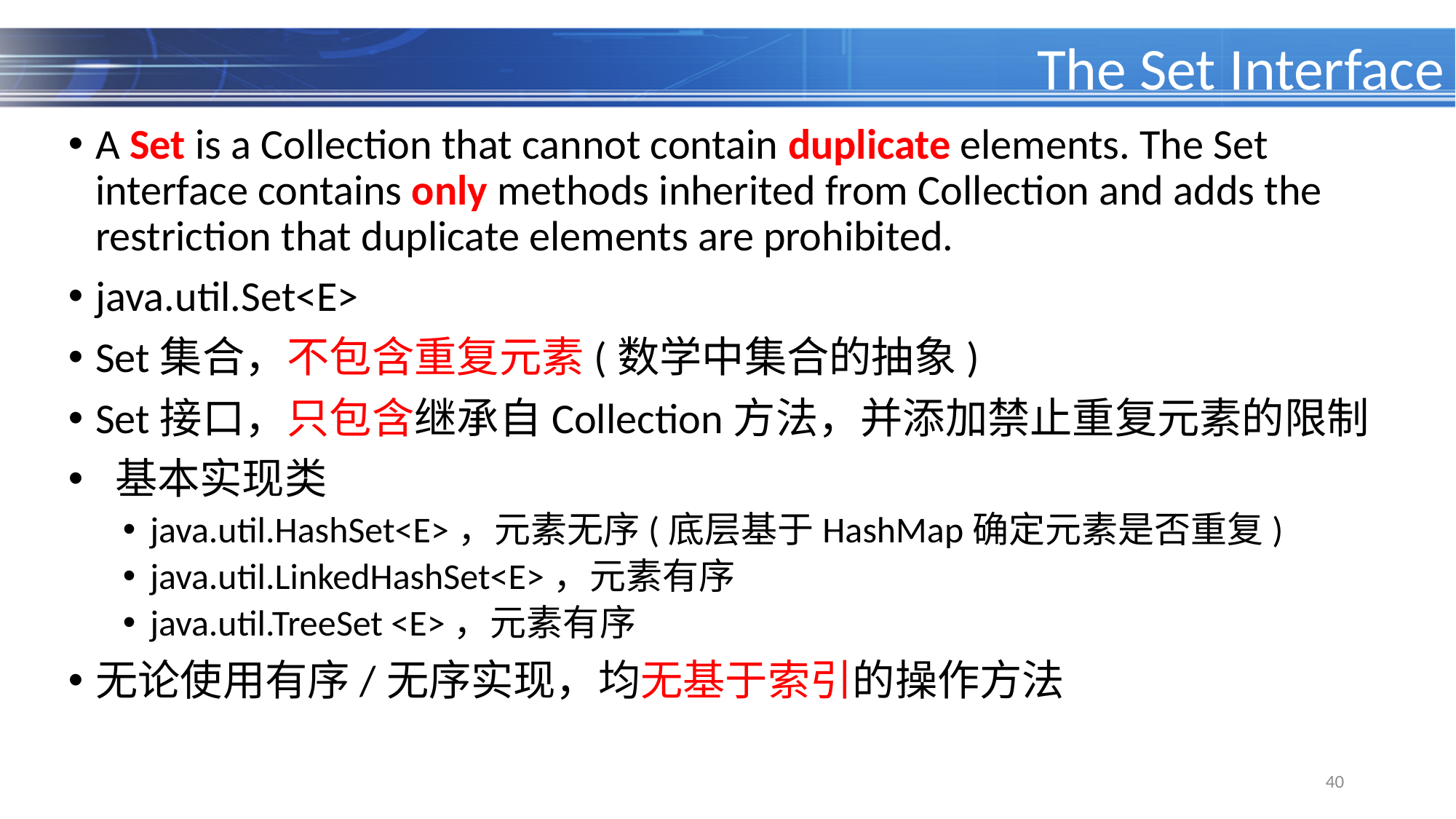

# The Set Interface
A Set is a Collection that cannot contain duplicate elements. The Set interface contains only methods inherited from Collection and adds the restriction that duplicate elements are prohibited.
java.util.Set<E>
Set集合，不包含重复元素(数学中集合的抽象)
Set接口，只包含继承自Collection方法，并添加禁止重复元素的限制
 基本实现类
java.util.HashSet<E>，元素无序(底层基于HashMap确定元素是否重复)
java.util.LinkedHashSet<E>，元素有序
java.util.TreeSet <E>，元素有序
无论使用有序/无序实现，均无基于索引的操作方法
40